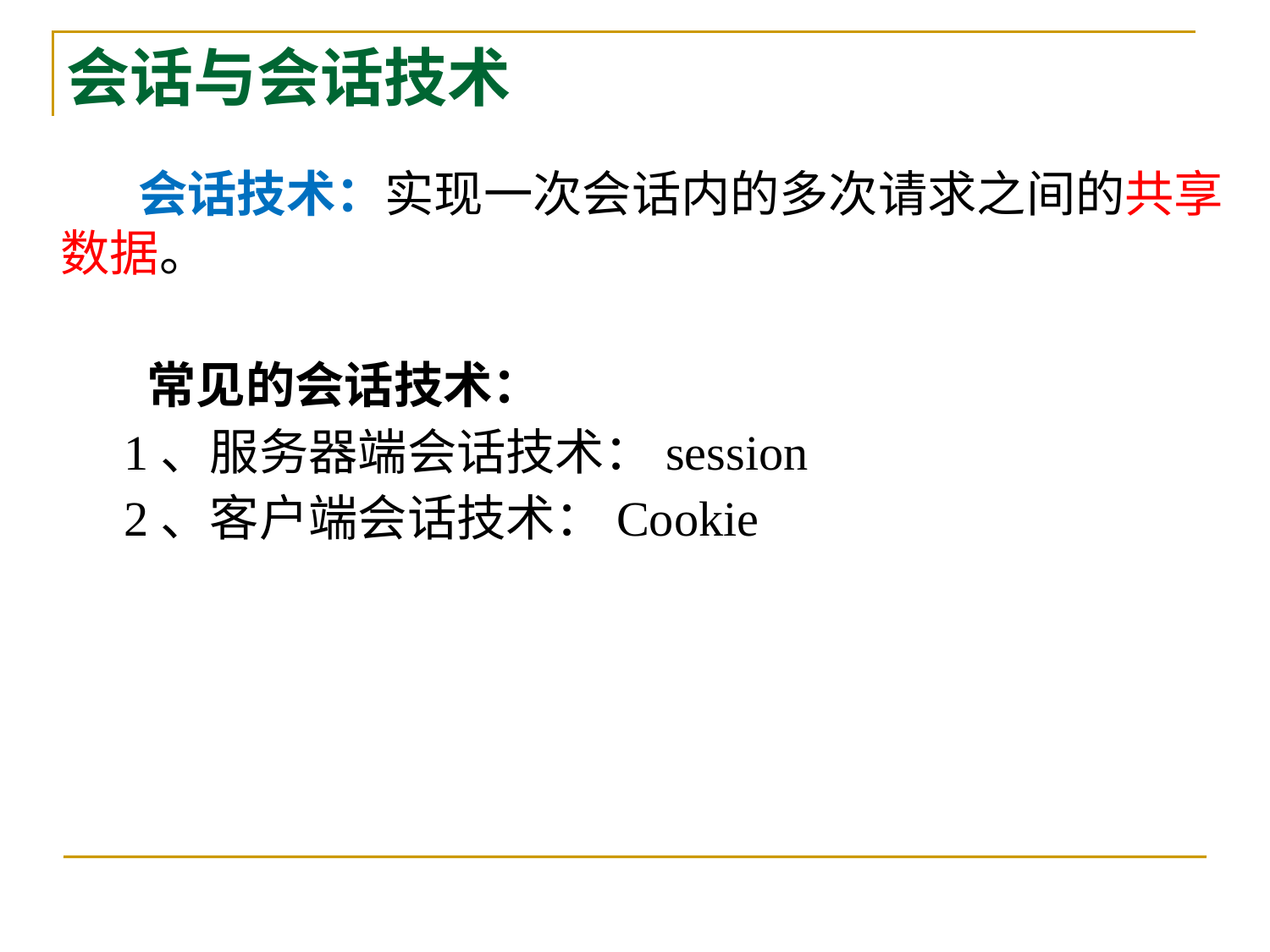

# 会话与会话技术
      会话技术：实现一次会话内的多次请求之间的共享数据。

 常见的会话技术：
1、服务器端会话技术：session
2、客户端会话技术：Cookie